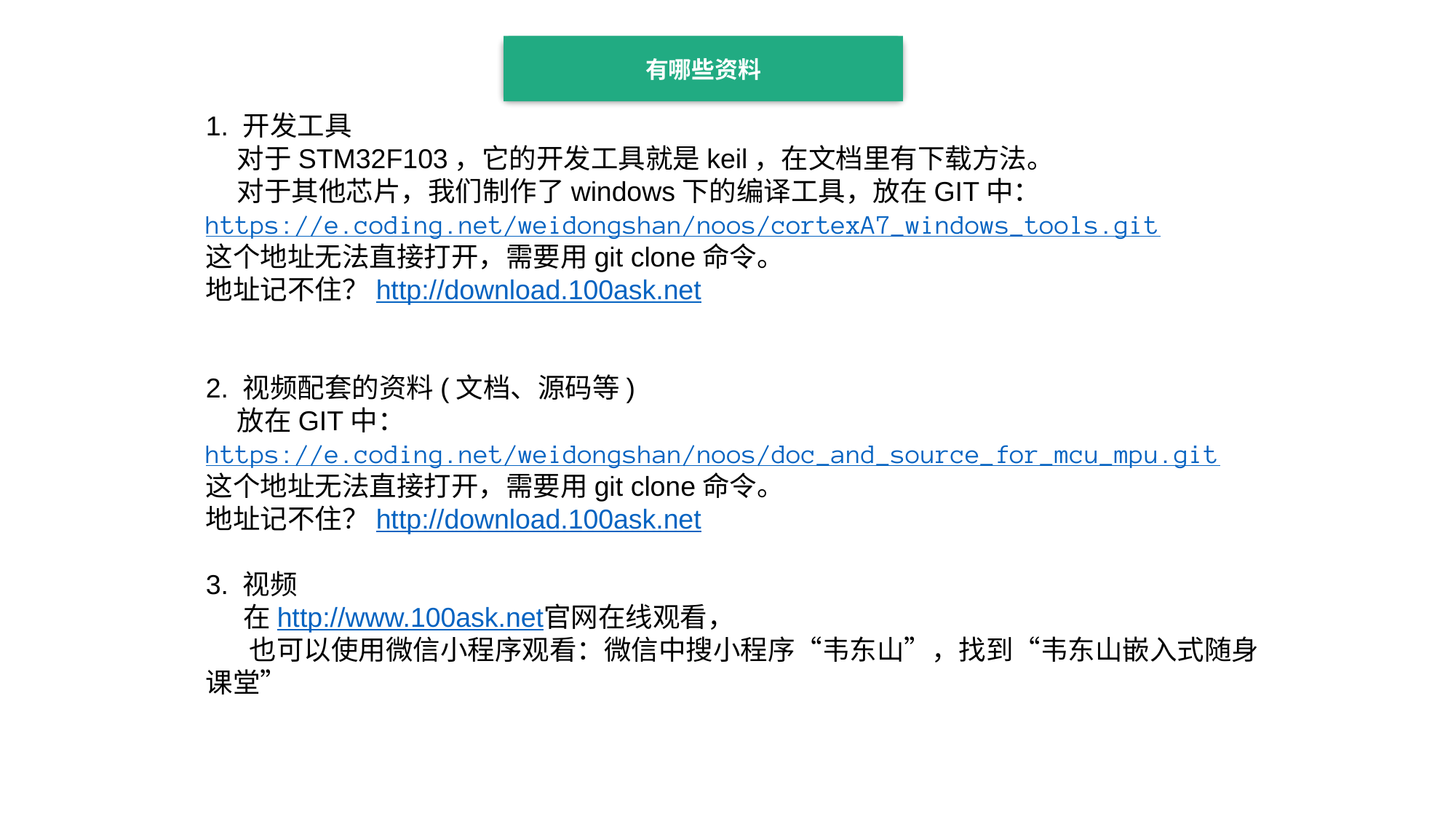

有哪些资料

1. 开发工具
    对于STM32F103，它的开发工具就是keil，在文档里有下载方法。
    对于其他芯片，我们制作了windows下的编译工具，放在GIT中：
https://e.coding.net/weidongshan/noos/cortexA7_windows_tools.git
这个地址无法直接打开，需要用git clone命令。
地址记不住？http://download.100ask.net

2. 视频配套的资料(文档、源码等)
    放在GIT中：https://e.coding.net/weidongshan/noos/doc_and_source_for_mcu_mpu.git
这个地址无法直接打开，需要用git clone命令。
地址记不住？http://download.100ask.net

3. 视频
     在http://www.100ask.net官网在线观看，
      也可以使用微信小程序观看：微信中搜小程序“韦东山”，找到“韦东山嵌入式随身课堂”